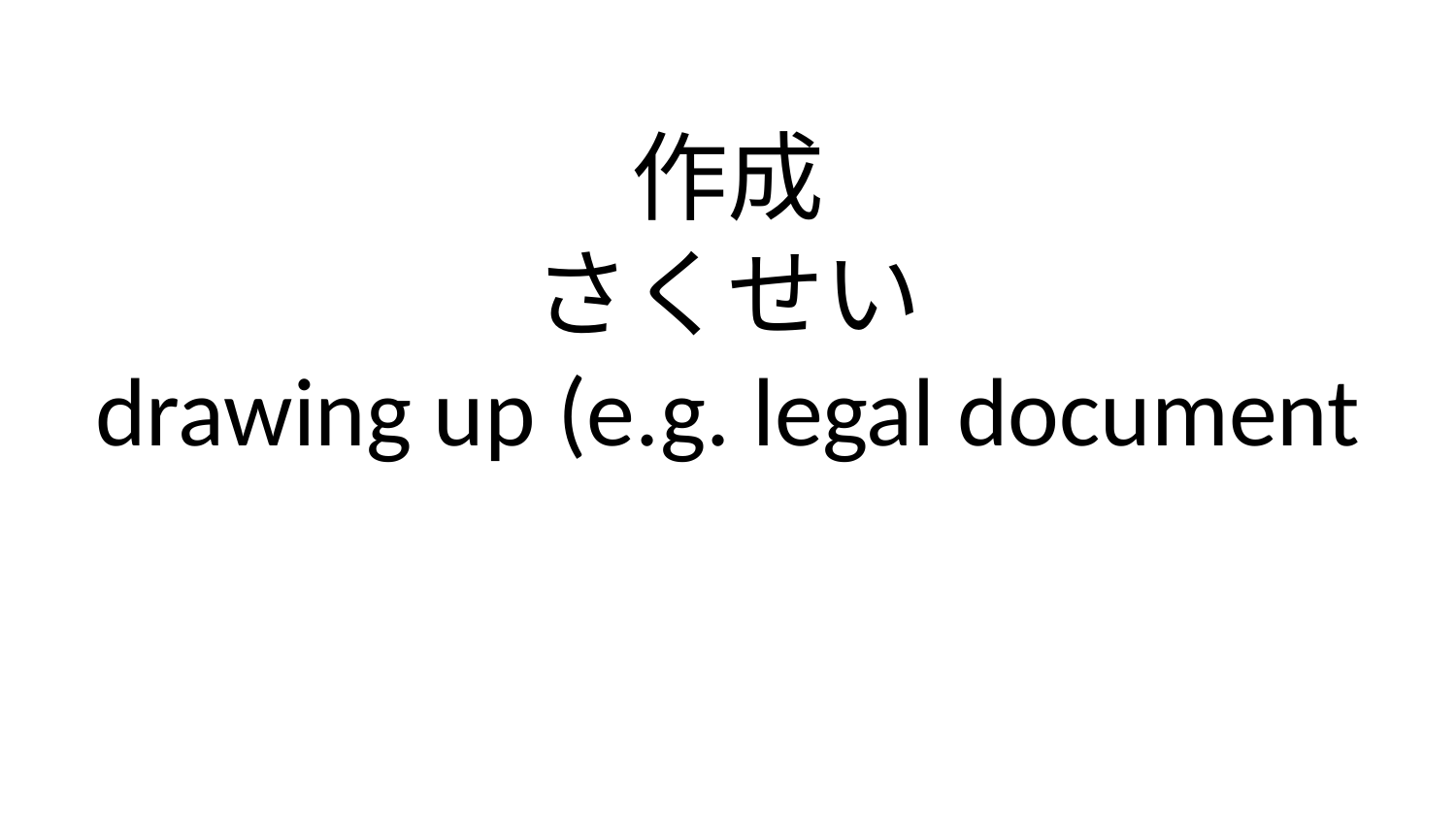

作成
さくせい
drawing up (e.g. legal document